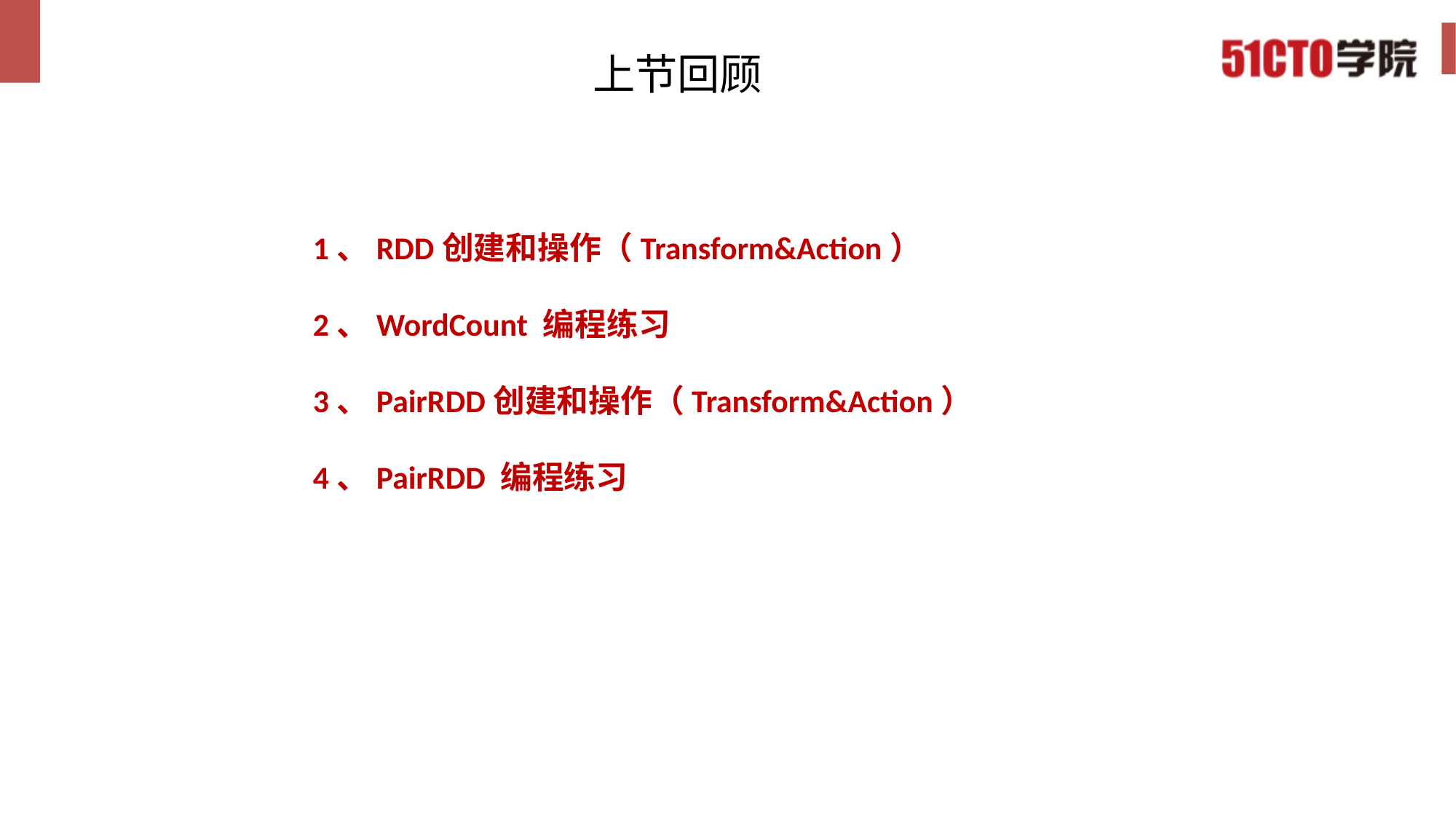

# 上节回顾
1、RDD创建和操作（Transform&Action）

2、WordCount 编程练习

3、PairRDD创建和操作（Transform&Action）

4、PairRDD 编程练习